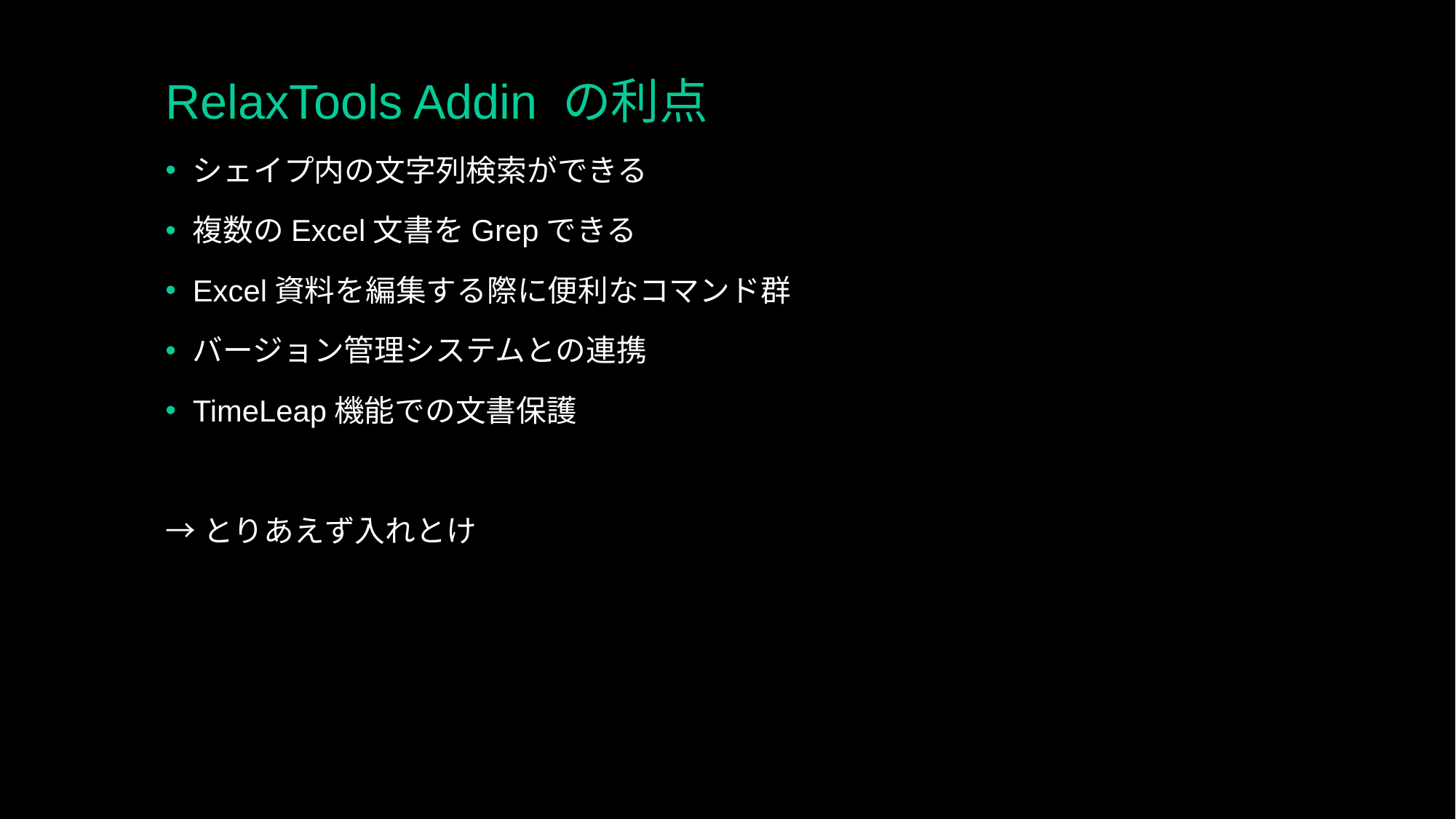

# RelaxTools Addin の利点
シェイプ内の文字列検索ができる
複数のExcel文書をGrepできる
Excel資料を編集する際に便利なコマンド群
バージョン管理システムとの連携
TimeLeap機能での文書保護

→とりあえず入れとけ